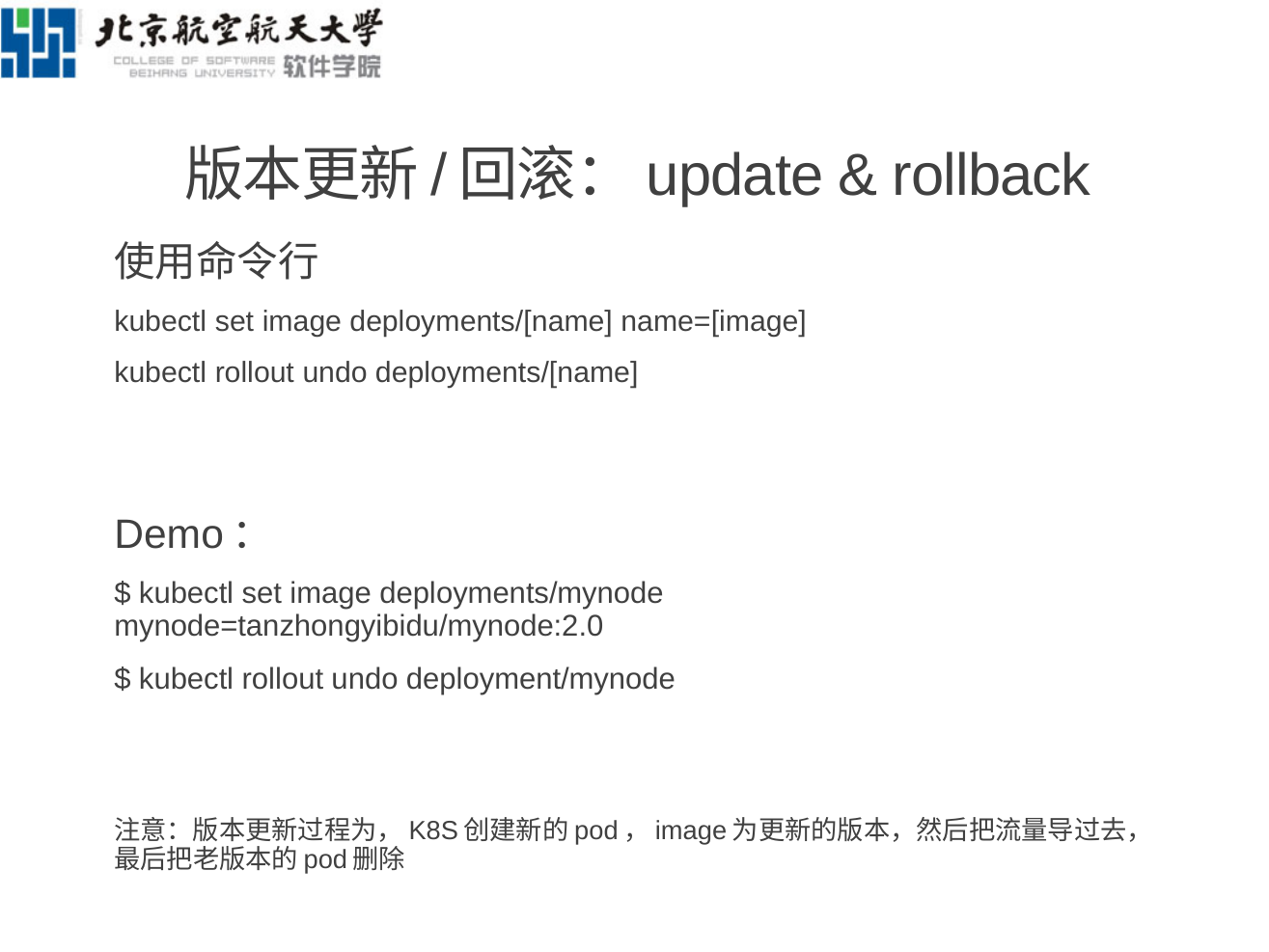

# 版本更新/回滚：update & rollback
使用命令行
kubectl set image deployments/[name] name=[image]
kubectl rollout undo deployments/[name]

Demo：
$ kubectl set image deployments/mynode mynode=tanzhongyibidu/mynode:2.0
$ kubectl rollout undo deployment/mynode

注意：版本更新过程为，K8S创建新的pod，image为更新的版本，然后把流量导过去，最后把老版本的pod删除